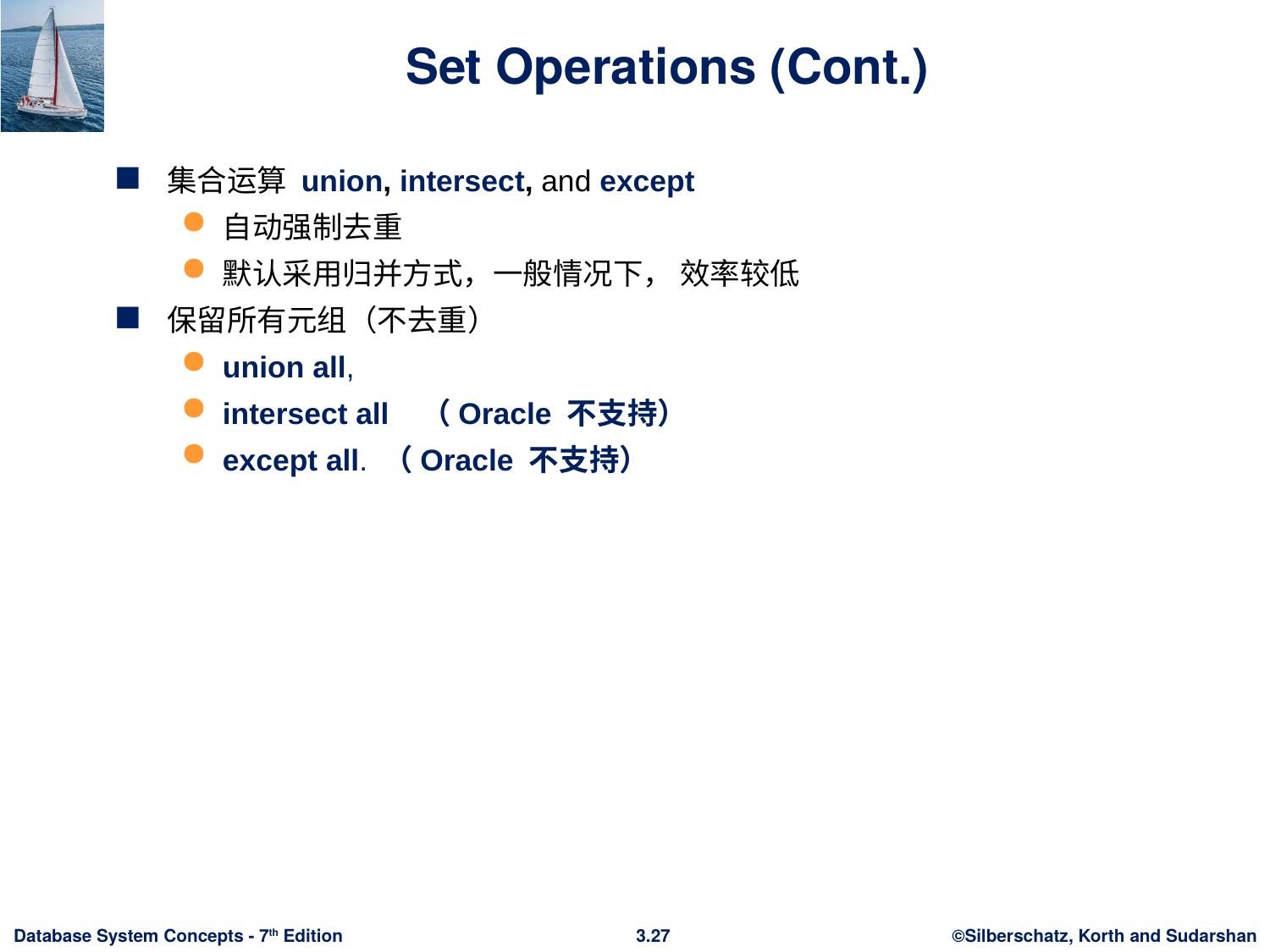

# Set Operations (Cont.)
集合运算 union, intersect, and except
自动强制去重
默认采用归并方式，一般情况下， 效率较低
保留所有元组（不去重）
union all,
intersect all   （Oracle 不支持）
except all. （Oracle 不支持）